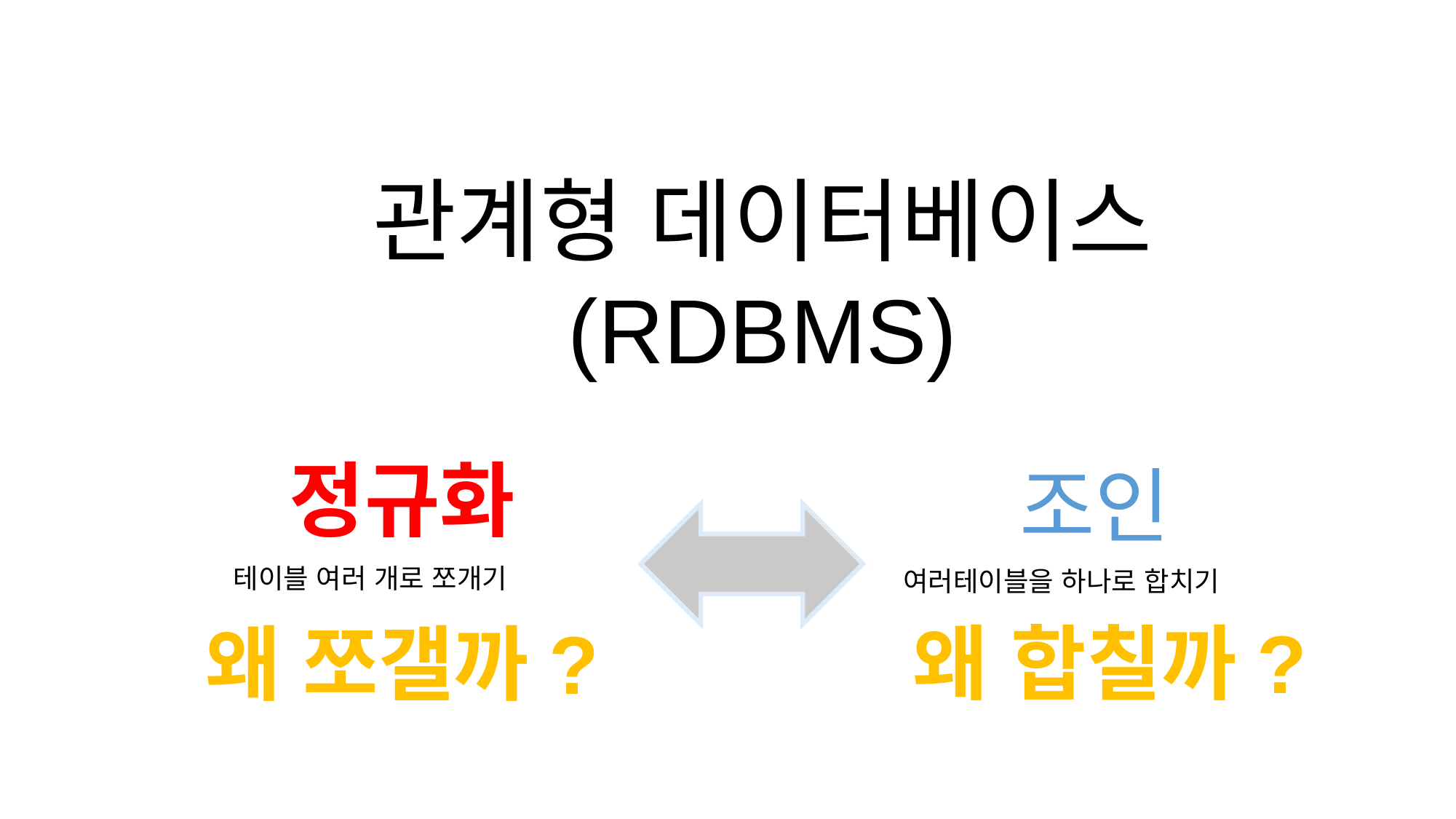

관계형 데이터베이스
(RDBMS)
정규화
조인

테이블 여러 개로 쪼개기
여러테이블을 하나로 합치기
왜 합칠까?
왜 쪼갤까?